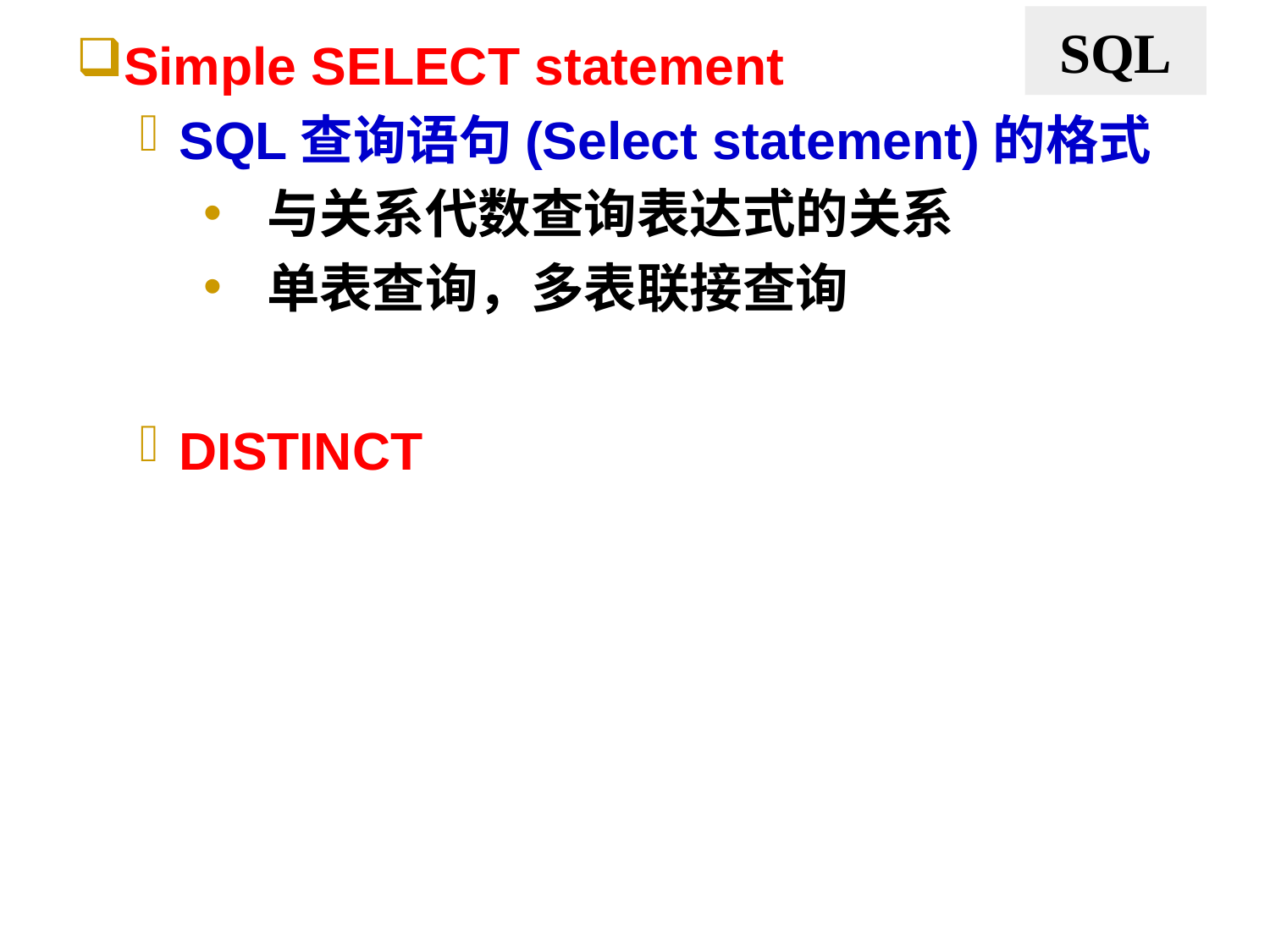

# SQL
Simple SELECT statement
SQL查询语句(Select statement)的格式
与关系代数查询表达式的关系
单表查询，多表联接查询

DISTINCT